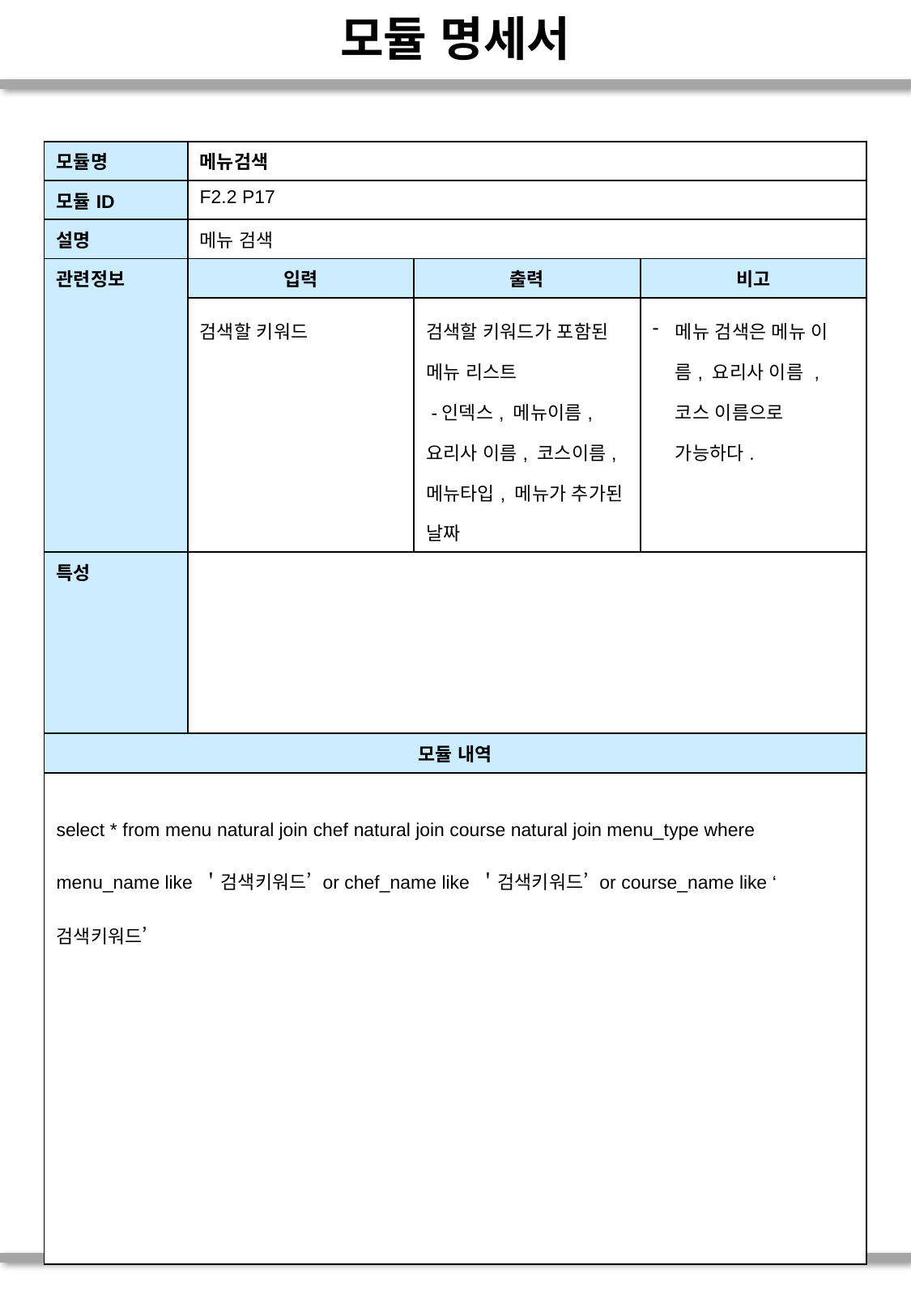

# 모듈 명세서
| 모듈명 | 메뉴검색 |  |  |
| --- | --- | --- | --- |
| 모듈ID | F2.2 P17 |  |  |
| 설명 | 메뉴 검색 |  |  |
| 관련정보 | 입력 | 출력 | 비고 |
|  | 검색할 키워드 | 검색할 키워드가 포함된 메뉴 리스트 -인덱스, 메뉴이름, 요리사 이름, 코스이름, 메뉴타입, 메뉴가 추가된 날짜 | 메뉴 검색은 메뉴 이름, 요리사 이름 ,코스 이름으로 가능하다. |
| 특성 |  |  |  |
| 모듈 내역 |  |  |  |
| select \* from menu natural join chef natural join course natural join menu\_type where menu\_name like ＇검색키워드’ or chef\_name like ＇검색키워드’ or course\_name like ‘검색키워드’ |  |  |  |